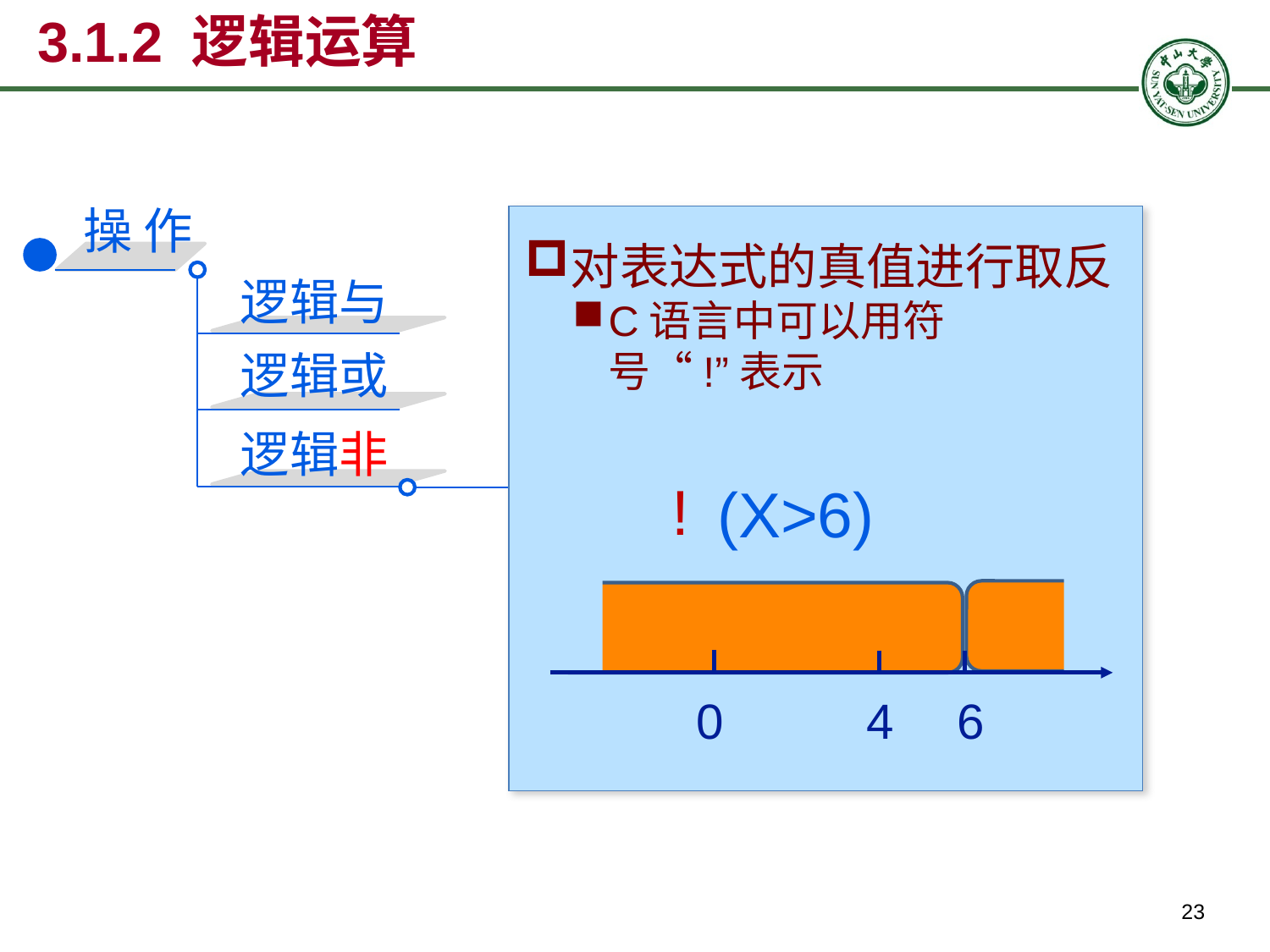

# 3.1.2 逻辑运算
操 作

对表达式的真值进行取反
C语言中可以用符号“!”表示

逻辑与

逻辑或

逻辑非
!
(X>6)

4
6
0